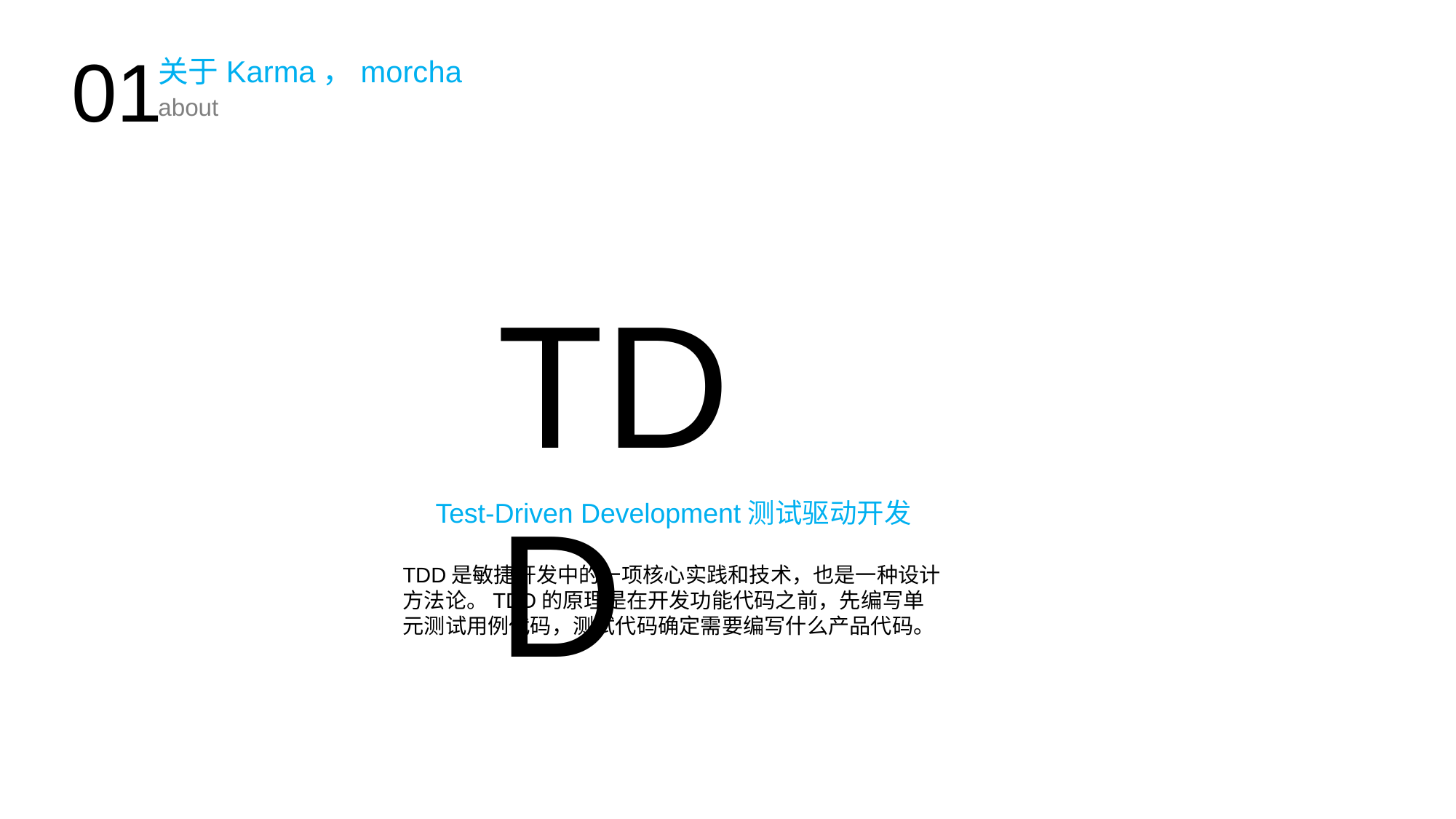

01
关于Karma，morcha
about
TDD
Test-Driven Development测试驱动开发
TDD是敏捷开发中的一项核心实践和技术，也是一种设计方法论。TDD的原理是在开发功能代码之前，先编写单元测试用例代码，测试代码确定需要编写什么产品代码。